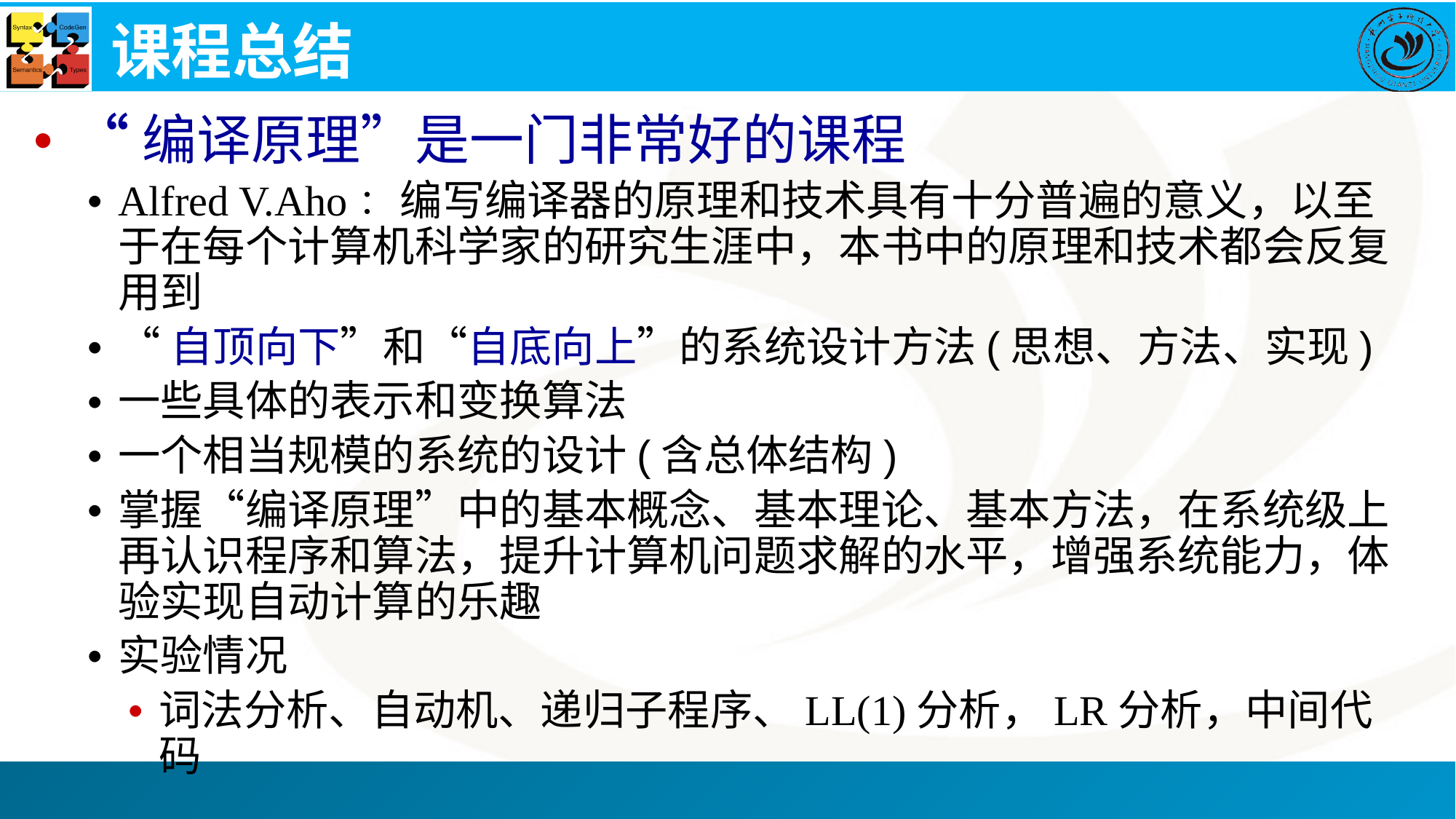

# 课程总结
“编译原理”是一门非常好的课程
Alfred V.Aho：编写编译器的原理和技术具有十分普遍的意义，以至于在每个计算机科学家的研究生涯中，本书中的原理和技术都会反复用到
“自顶向下”和“自底向上”的系统设计方法(思想、方法、实现)
一些具体的表示和变换算法
一个相当规模的系统的设计(含总体结构)
掌握“编译原理”中的基本概念、基本理论、基本方法，在系统级上再认识程序和算法，提升计算机问题求解的水平，增强系统能力，体验实现自动计算的乐趣
实验情况
词法分析、自动机、递归子程序、LL(1)分析，LR分析，中间代码
2